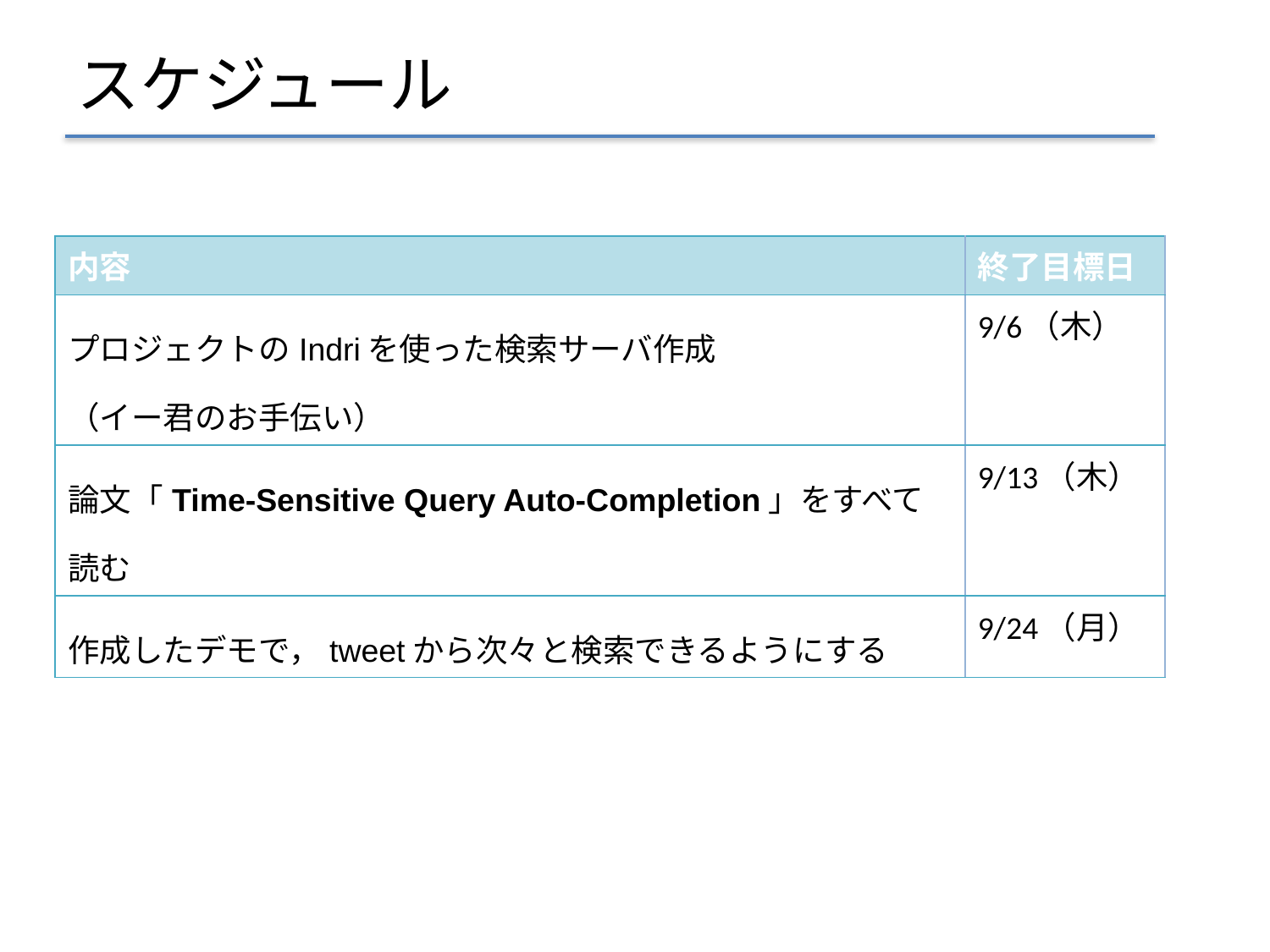

# スケジュール
| 内容 | 終了目標日 |
| --- | --- |
| プロジェクトのIndriを使った検索サーバ作成 （イー君のお手伝い） | 9/6（木） |
| 論文「Time-Sensitive Query Auto-Completion」をすべて読む | 9/13（木） |
| 作成したデモで，tweetから次々と検索できるようにする | 9/24（月） |